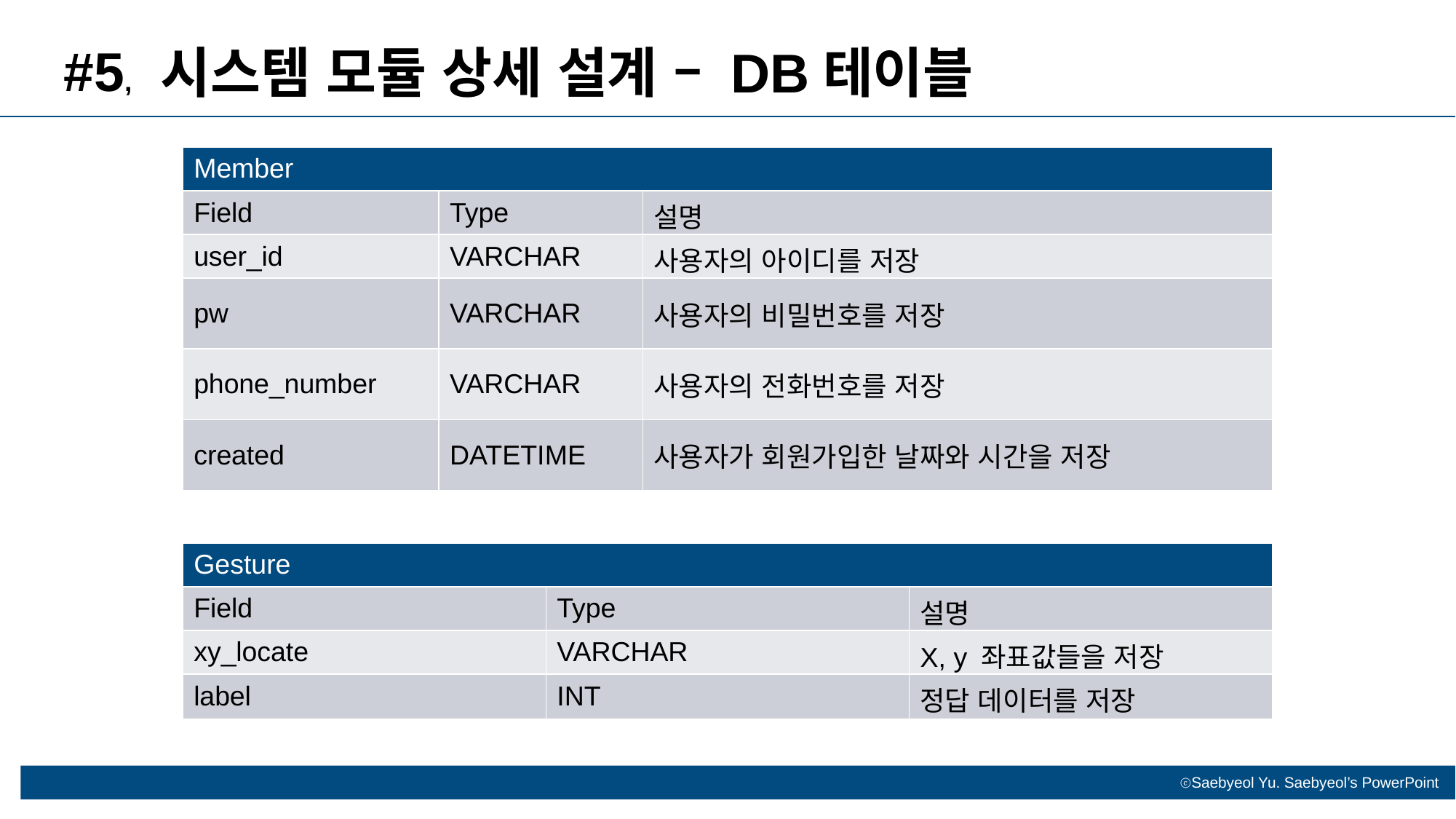

#5,
시스템 모듈 상세 설계 – DB테이블
| Member |  |  |
| --- | --- | --- |
| Field | Type | 설명 |
| user\_id | VARCHAR | 사용자의 아이디를 저장 |
| pw | VARCHAR | 사용자의 비밀번호를 저장 |
| phone\_number | VARCHAR | 사용자의 전화번호를 저장 |
| created | DATETIME | 사용자가 회원가입한 날짜와 시간을 저장 |
| Gesture |  |  |
| --- | --- | --- |
| Field | Type | 설명 |
| xy\_locate | VARCHAR | X, y 좌표값들을 저장 |
| label | INT | 정답 데이터를 저장 |